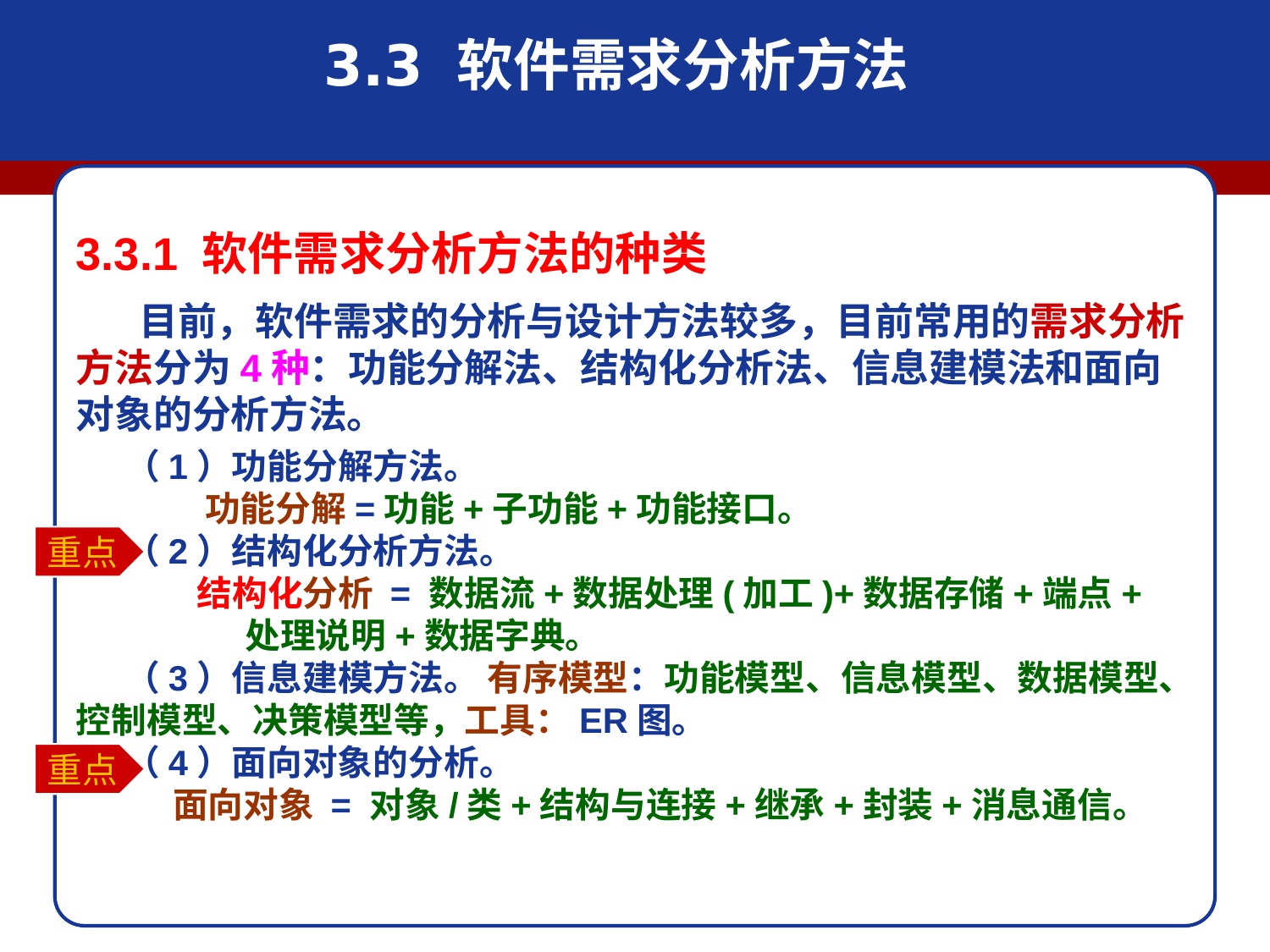

3.3 软件需求分析方法

3.3.1 软件需求分析方法的种类
       目前，软件需求的分析与设计方法较多，目前常用的需求分析方法分为4种：功能分解法、结构化分析法、信息建模法和面向对象的分析方法。
     （1）功能分解方法。
               功能分解=功能+子功能+功能接口。
     （2）结构化分析方法。
              结构化分析 = 数据流+数据处理(加工)+数据存储+端点+
                    处理说明+数据字典。
     （3）信息建模方法。 有序模型：功能模型、信息模型、数据模型、控制模型、决策模型等，工具：ER图。
     （4）面向对象的分析。
           面向对象 = 对象/类+结构与连接+继承+封装+消息通信。

重点

重点